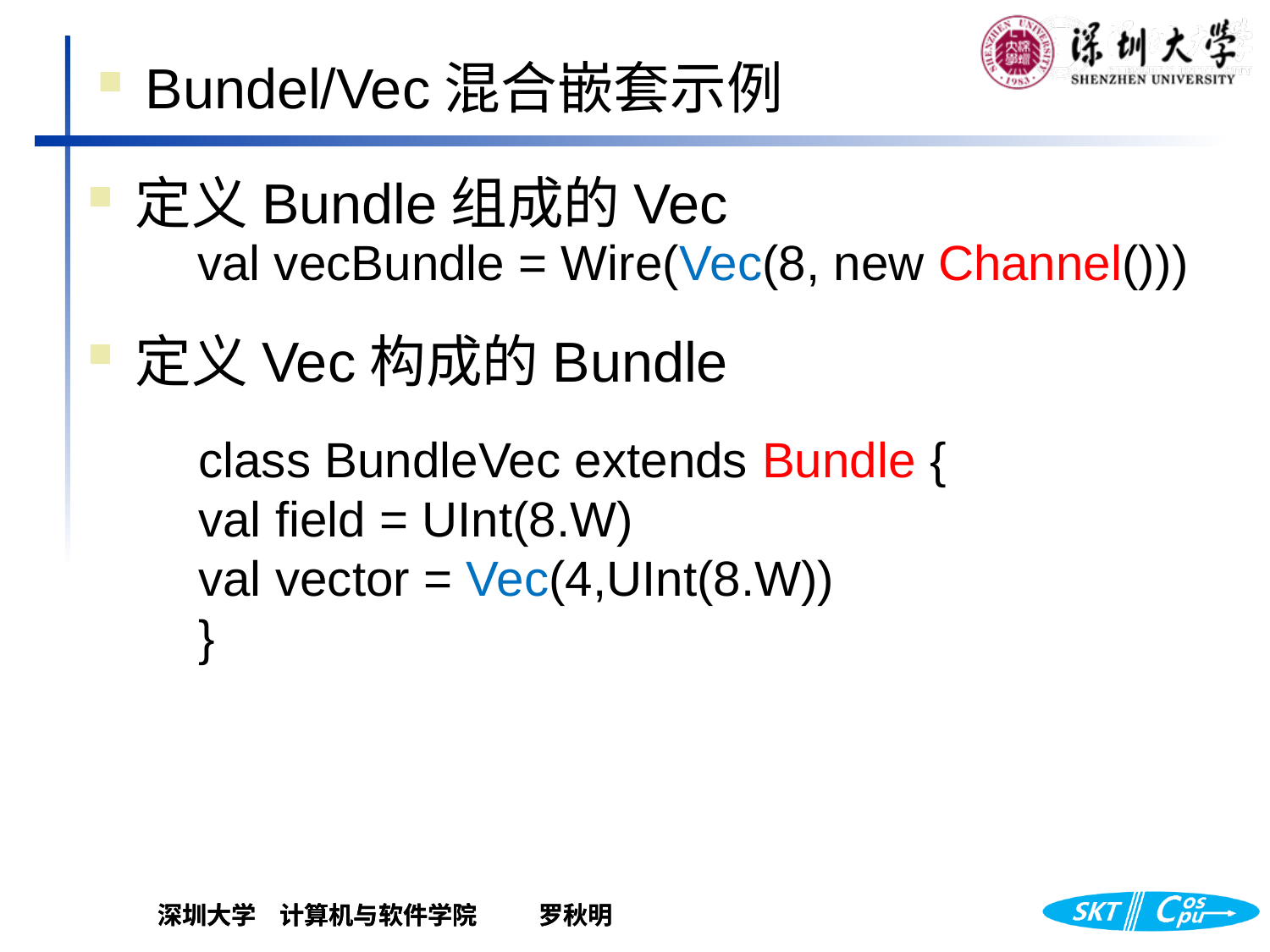

Bundel/Vec混合嵌套示例
定义Bundle组成的Vec

定义Vec构成的Bundle
val vecBundle = Wire(Vec(8, new Channel()))
class BundleVec extends Bundle {
val field = UInt(8.W)
val vector = Vec(4,UInt(8.W))
}